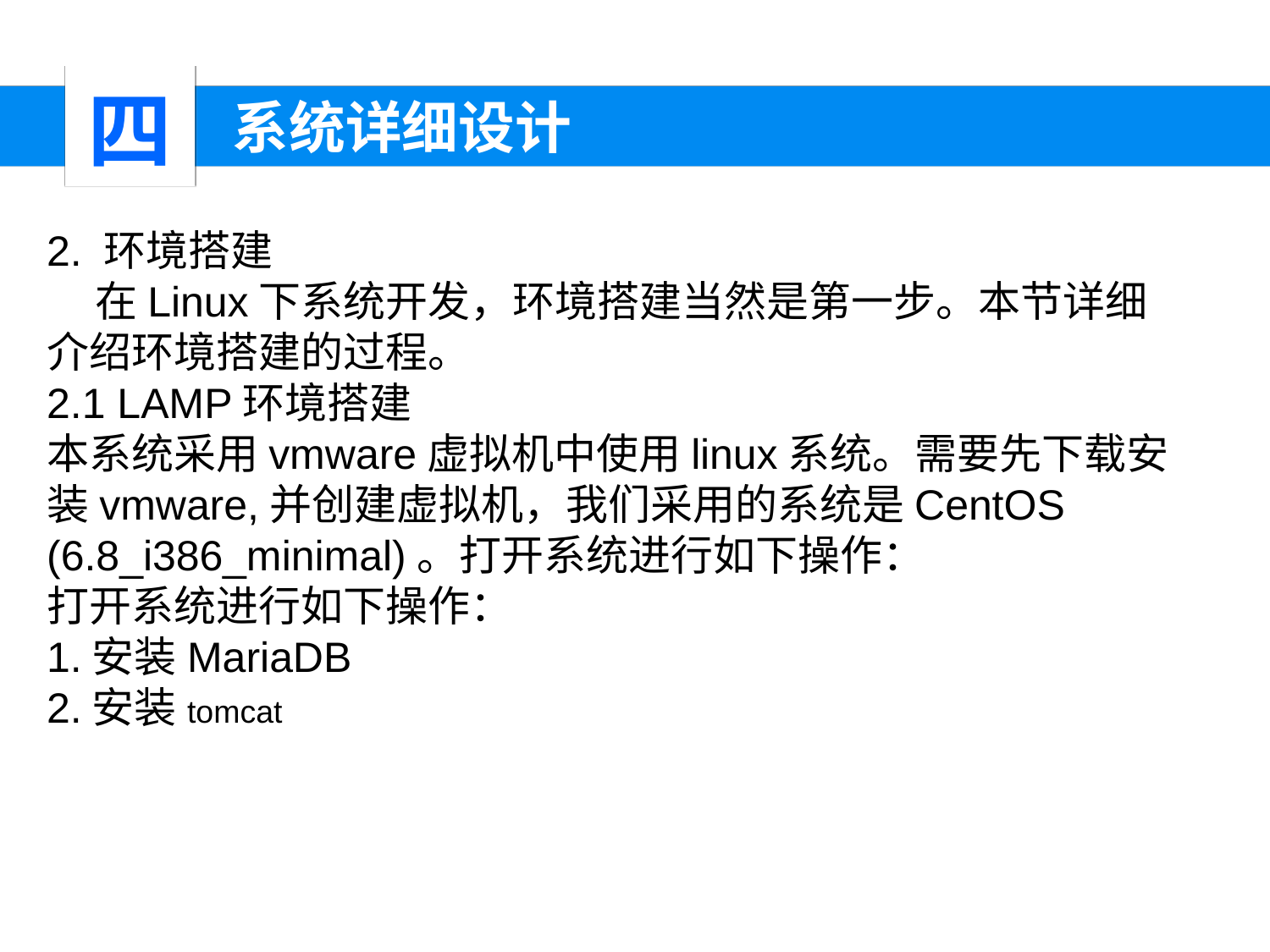

四
                系统详细设计
2. 环境搭建
    在Linux下系统开发，环境搭建当然是第一步。本节详细介绍环境搭建的过程。
2.1 LAMP环境搭建
本系统采用vmware虚拟机中使用linux系统。需要先下载安装vmware,并创建虚拟机，我们采用的系统是CentOS (6.8_i386_minimal)。打开系统进行如下操作：
打开系统进行如下操作：
1.安装MariaDB
2.安装tomcat